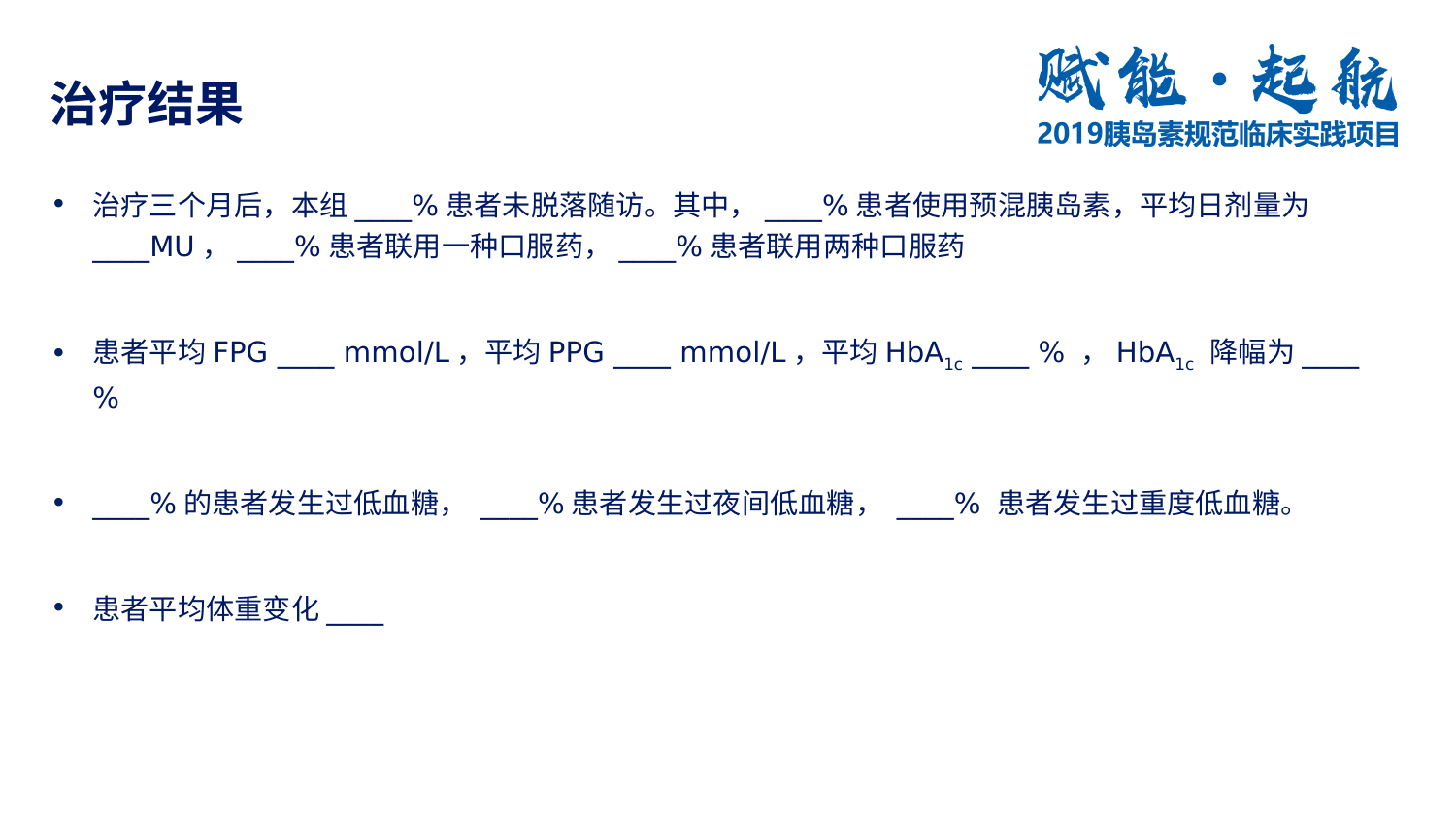

# 治疗结果
治疗三个月后，本组____%患者未脱落随访。其中，____%患者使用预混胰岛素，平均日剂量为____MU，____%患者联用一种口服药，____%患者联用两种口服药

患者平均FPG ____ mmol/L，平均PPG ____ mmol/L，平均HbA1c ____ % ，HbA1c 降幅为____ %

____%的患者发生过低血糖， ____%患者发生过夜间低血糖， ____% 患者发生过重度低血糖。

患者平均体重变化____